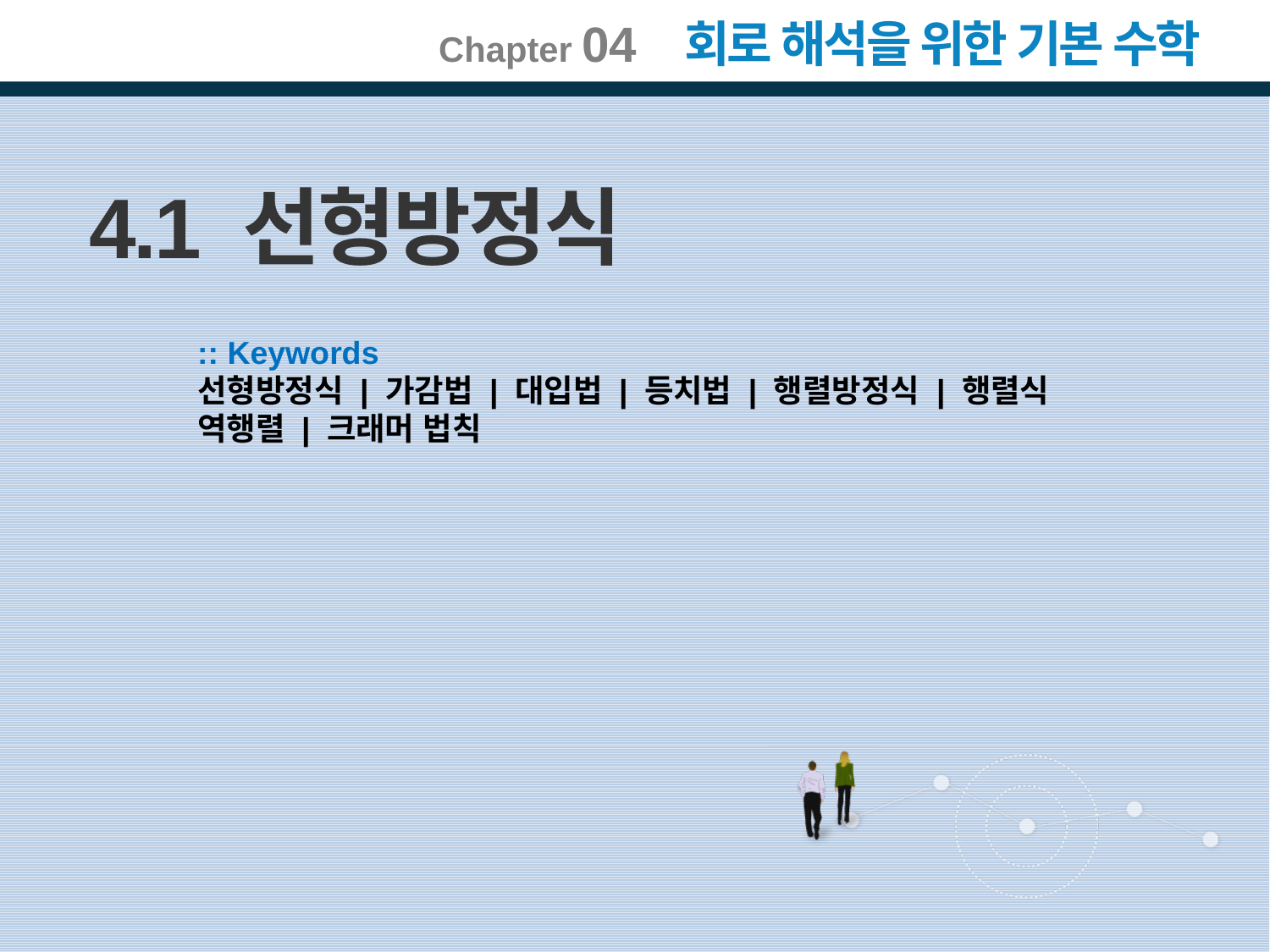

4.1 선형방정식
:: Keywords
선형방정식 | 가감법 | 대입법 | 등치법 | 행렬방정식 | 행렬식
역행렬 | 크래머 법칙